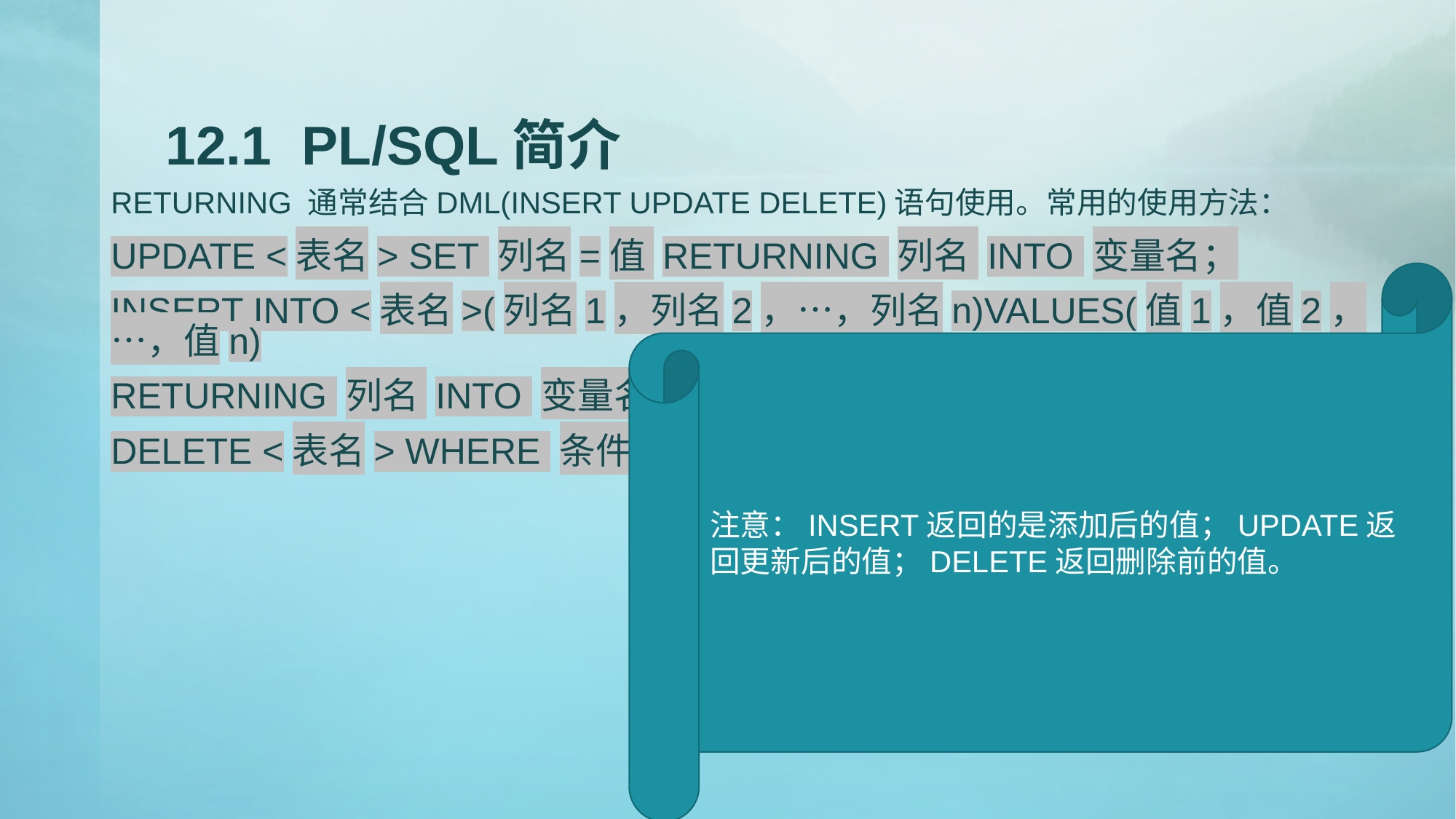

# 12.1  PL/SQL简介
RETURNING 通常结合DML(INSERT UPDATE DELETE)语句使用。常用的使用方法：
UPDATE <表名> SET 列名=值 RETURNING 列名 INTO 变量名；
INSERT INTO <表名>(列名1，列名2，…，列名n)VALUES(值1，值2，…，值n)
RETURNING 列名 INTO 变量名；
DELETE <表名> WHERE 条件表达式 RETURNING 列名 INTO 变量名；
注意：INSERT返回的是添加后的值；UPDATE返回更新后的值；DELETE返回删除前的值。